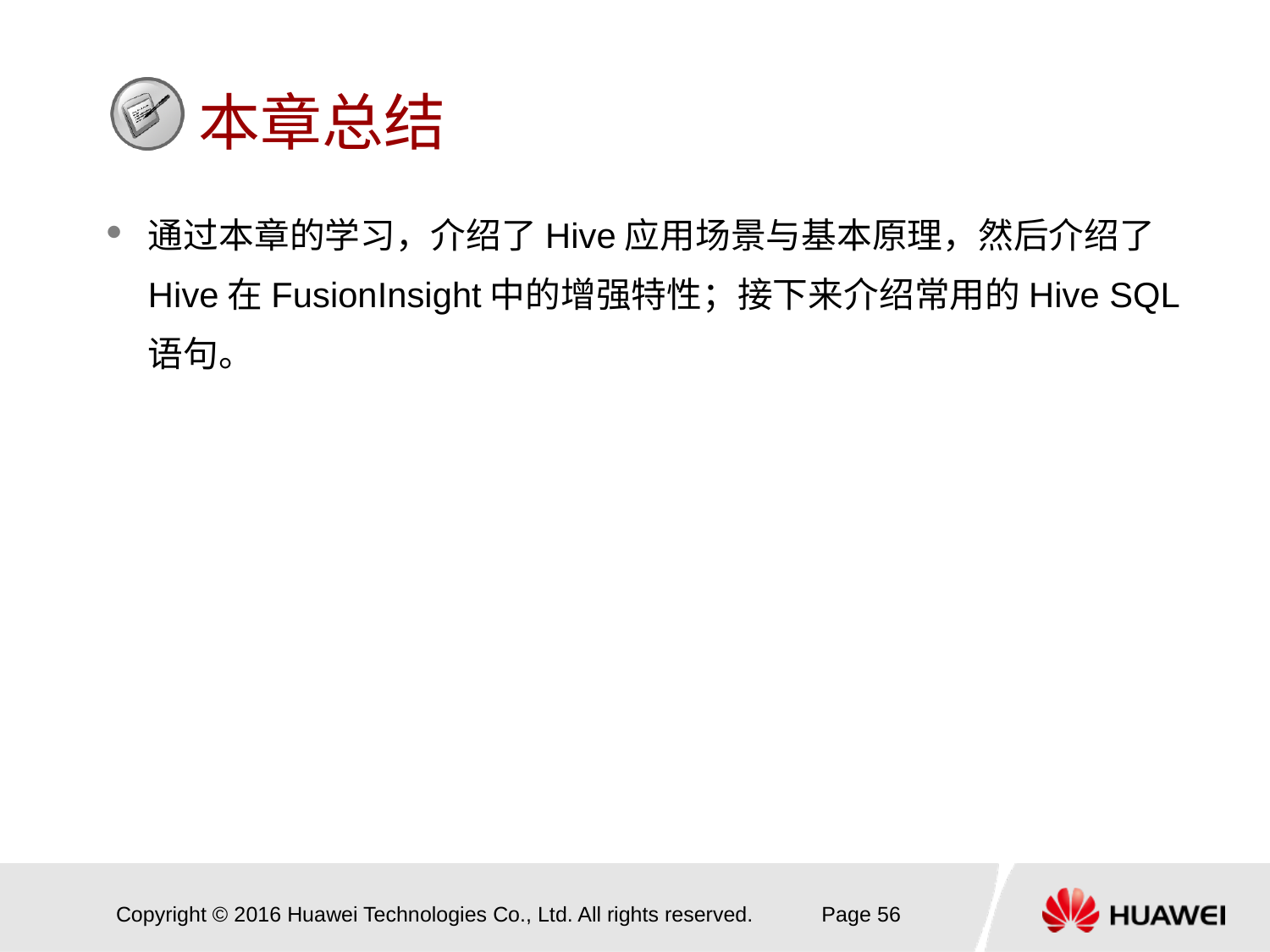

通过本章的学习，介绍了Hive应用场景与基本原理，然后介绍了Hive在FusionInsight中的增强特性；接下来介绍常用的Hive SQL语句。